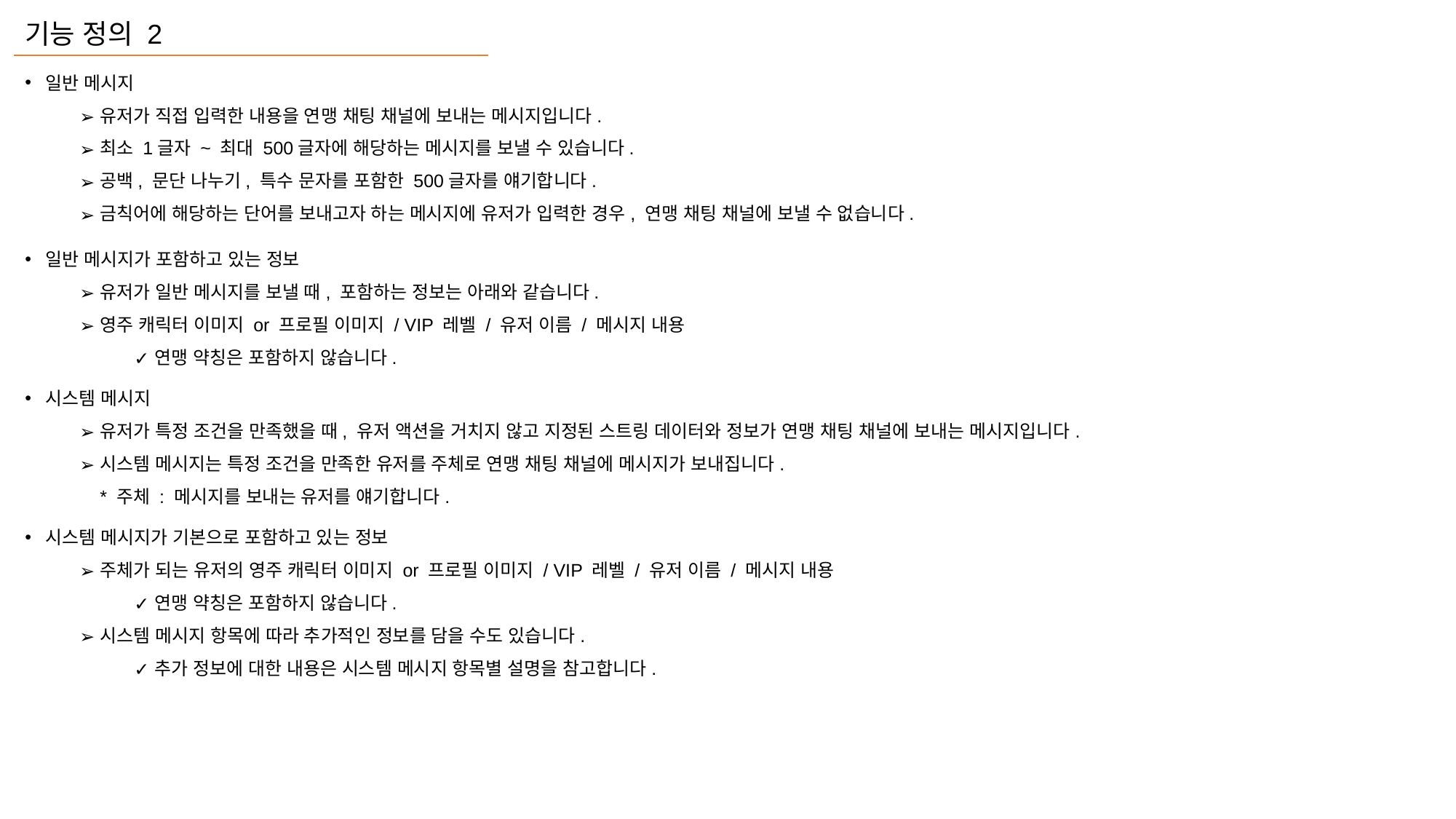

기능 정의 2
일반 메시지
유저가 직접 입력한 내용을 연맹 채팅 채널에 보내는 메시지입니다.
최소 1글자 ~ 최대 500글자에 해당하는 메시지를 보낼 수 있습니다.
공백, 문단 나누기, 특수 문자를 포함한 500글자를 얘기합니다.
금칙어에 해당하는 단어를 보내고자 하는 메시지에 유저가 입력한 경우, 연맹 채팅 채널에 보낼 수 없습니다.
일반 메시지가 포함하고 있는 정보
유저가 일반 메시지를 보낼 때, 포함하는 정보는 아래와 같습니다.
영주 캐릭터 이미지 or 프로필 이미지 / VIP 레벨 / 유저 이름 / 메시지 내용
연맹 약칭은 포함하지 않습니다.
시스템 메시지
유저가 특정 조건을 만족했을 때, 유저 액션을 거치지 않고 지정된 스트링 데이터와 정보가 연맹 채팅 채널에 보내는 메시지입니다.
시스템 메시지는 특정 조건을 만족한 유저를 주체로 연맹 채팅 채널에 메시지가 보내집니다.
* 주체 : 메시지를 보내는 유저를 얘기합니다.
시스템 메시지가 기본으로 포함하고 있는 정보
주체가 되는 유저의 영주 캐릭터 이미지 or 프로필 이미지 / VIP 레벨 / 유저 이름 / 메시지 내용
연맹 약칭은 포함하지 않습니다.
시스템 메시지 항목에 따라 추가적인 정보를 담을 수도 있습니다.
추가 정보에 대한 내용은 시스템 메시지 항목별 설명을 참고합니다.